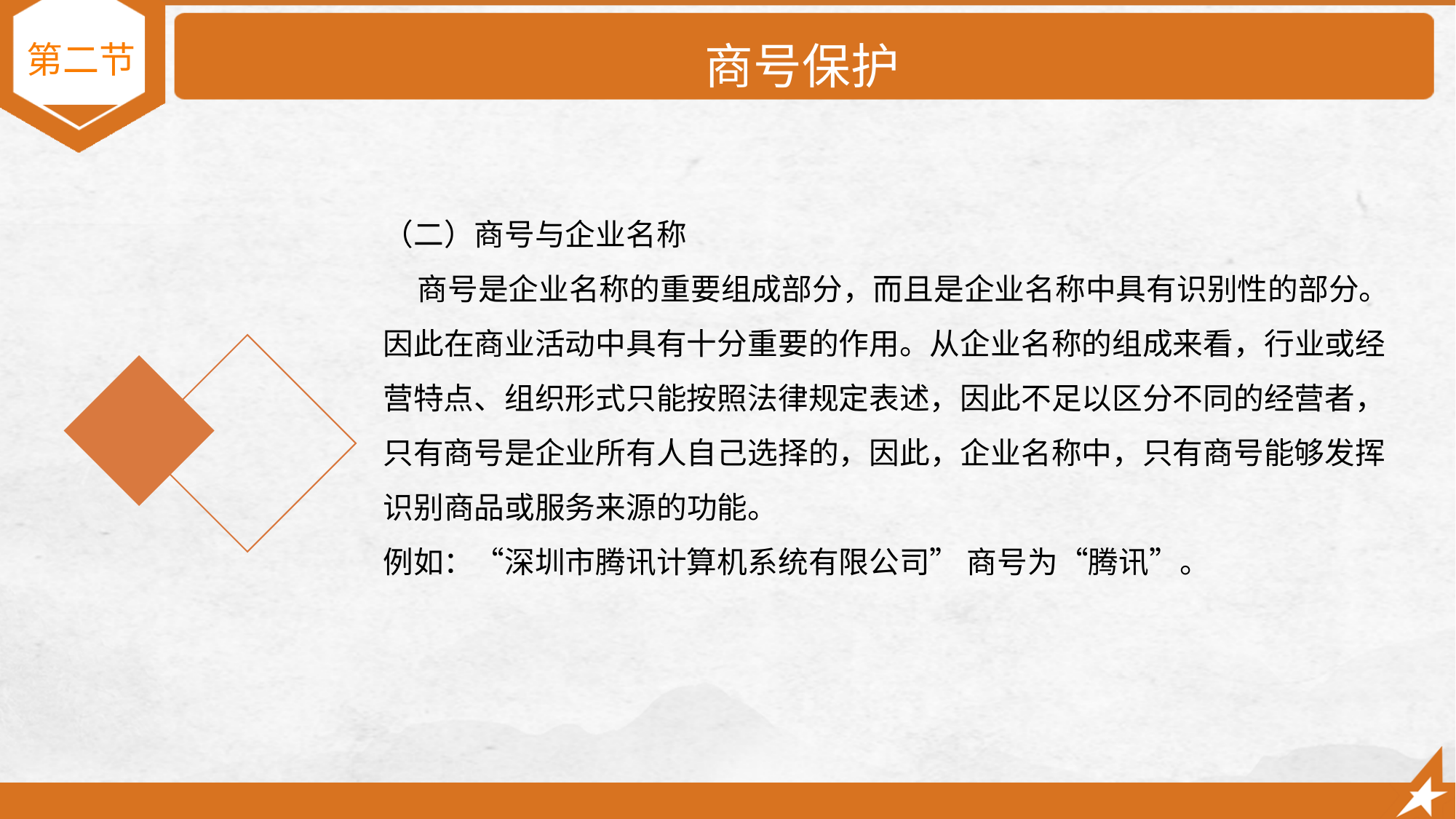

第二节
# 商号保护
（二）商号与企业名称
    商号是企业名称的重要组成部分，而且是企业名称中具有识别性的部分。因此在商业活动中具有十分重要的作用。从企业名称的组成来看，行业或经营特点、组织形式只能按照法律规定表述，因此不足以区分不同的经营者，只有商号是企业所有人自己选择的，因此，企业名称中，只有商号能够发挥识别商品或服务来源的功能。
例如：“深圳市腾讯计算机系统有限公司” 商号为“腾讯”。